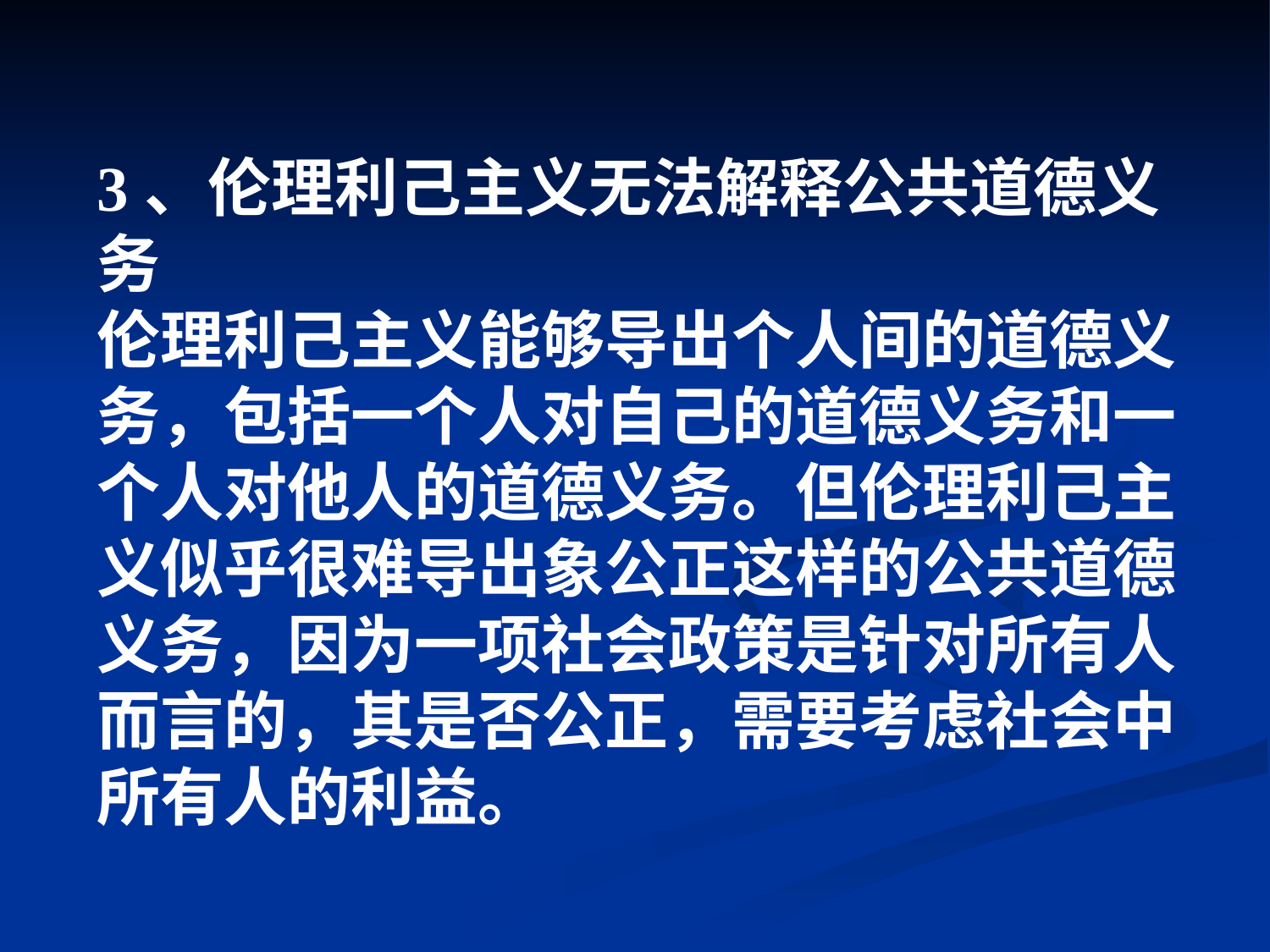

3、伦理利己主义无法解释公共道德义务
伦理利己主义能够导出个人间的道德义务，包括一个人对自己的道德义务和一个人对他人的道德义务。但伦理利己主义似乎很难导出象公正这样的公共道德义务，因为一项社会政策是针对所有人而言的，其是否公正，需要考虑社会中所有人的利益。